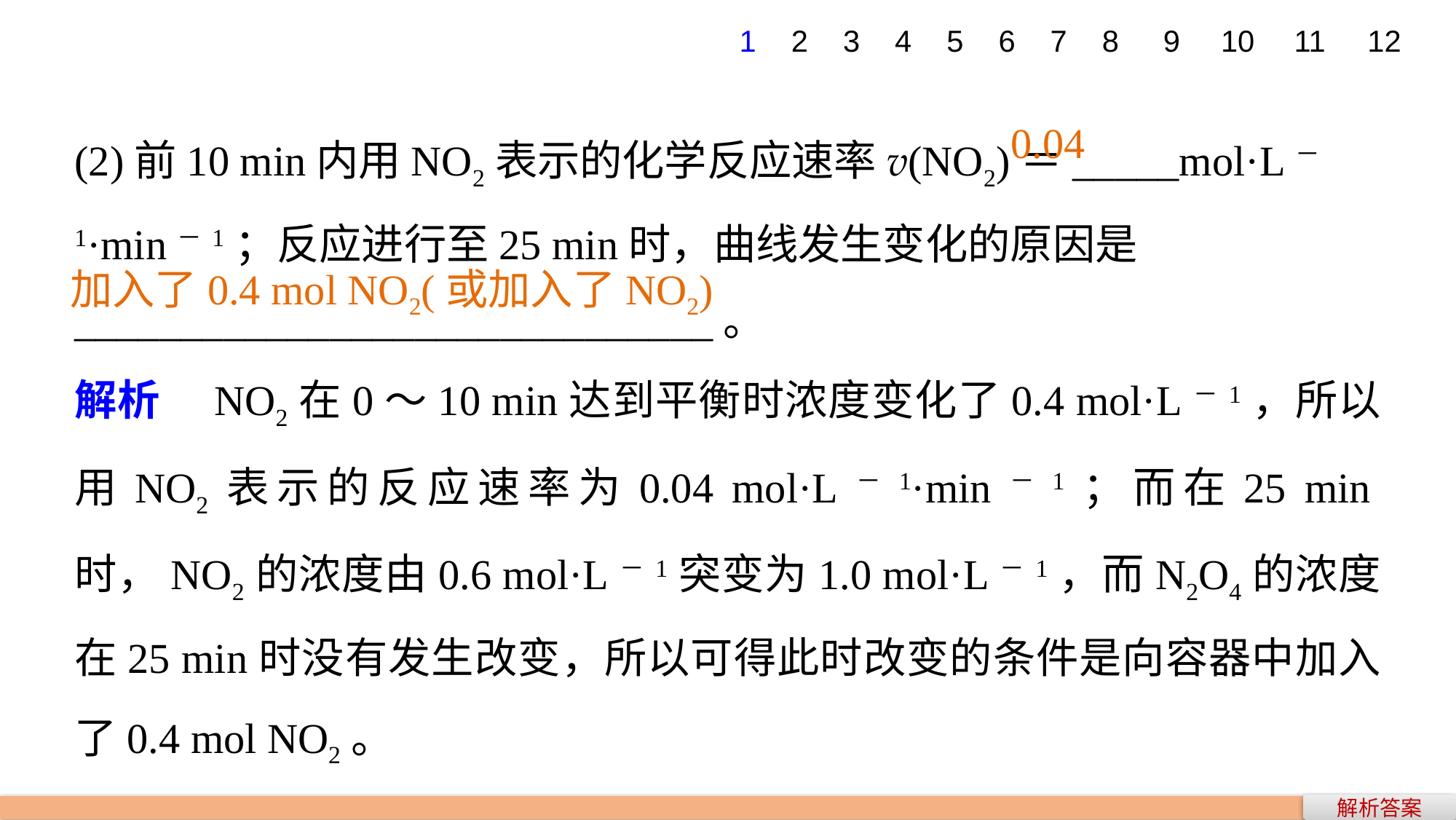

1
2
3
4
5
6
7
8
9
10
11
12
(2)前10 min内用NO2表示的化学反应速率v(NO2)＝_____mol·L－1·min－1；反应进行至25 min时，曲线发生变化的原因是______________________________。
解析　NO2在0～10 min达到平衡时浓度变化了0.4 mol·L－1，所以用NO2表示的反应速率为0.04 mol·L－1·min－1；而在25 min时，NO2的浓度由0.6 mol·L－1突变为1.0 mol·L－1，而N2O4的浓度在25 min时没有发生改变，所以可得此时改变的条件是向容器中加入了0.4 mol NO2。
0.04
　加入了0.4 mol NO2(或加入了NO2)
解析答案